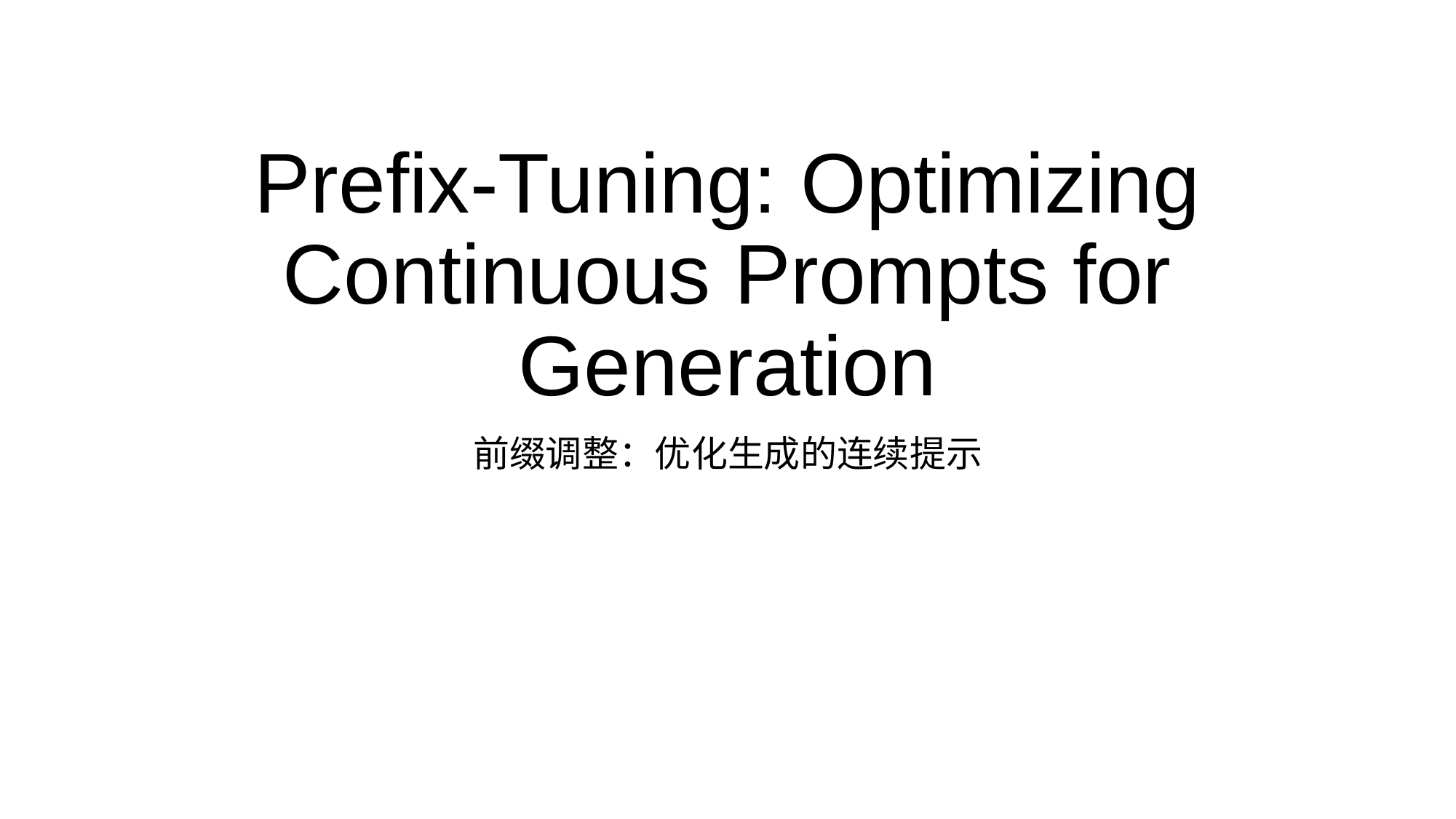

# Prefix-Tuning: Optimizing Continuous Prompts for Generation
前缀调整：优化生成的连续提示